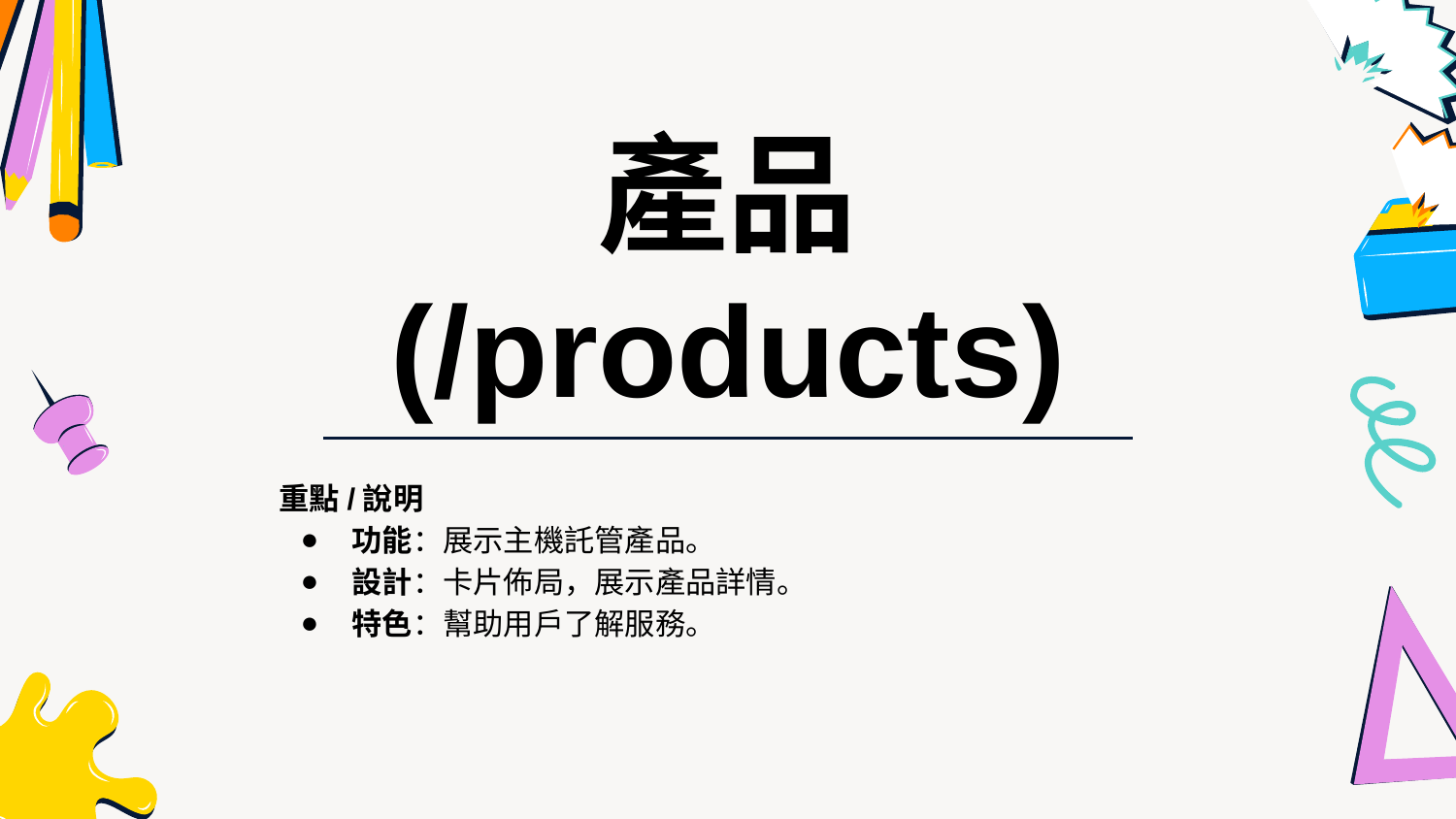

產品 (/products)
重點/說明
功能：展示主機託管產品。
設計：卡片佈局，展示產品詳情。
特色：幫助用戶了解服務。